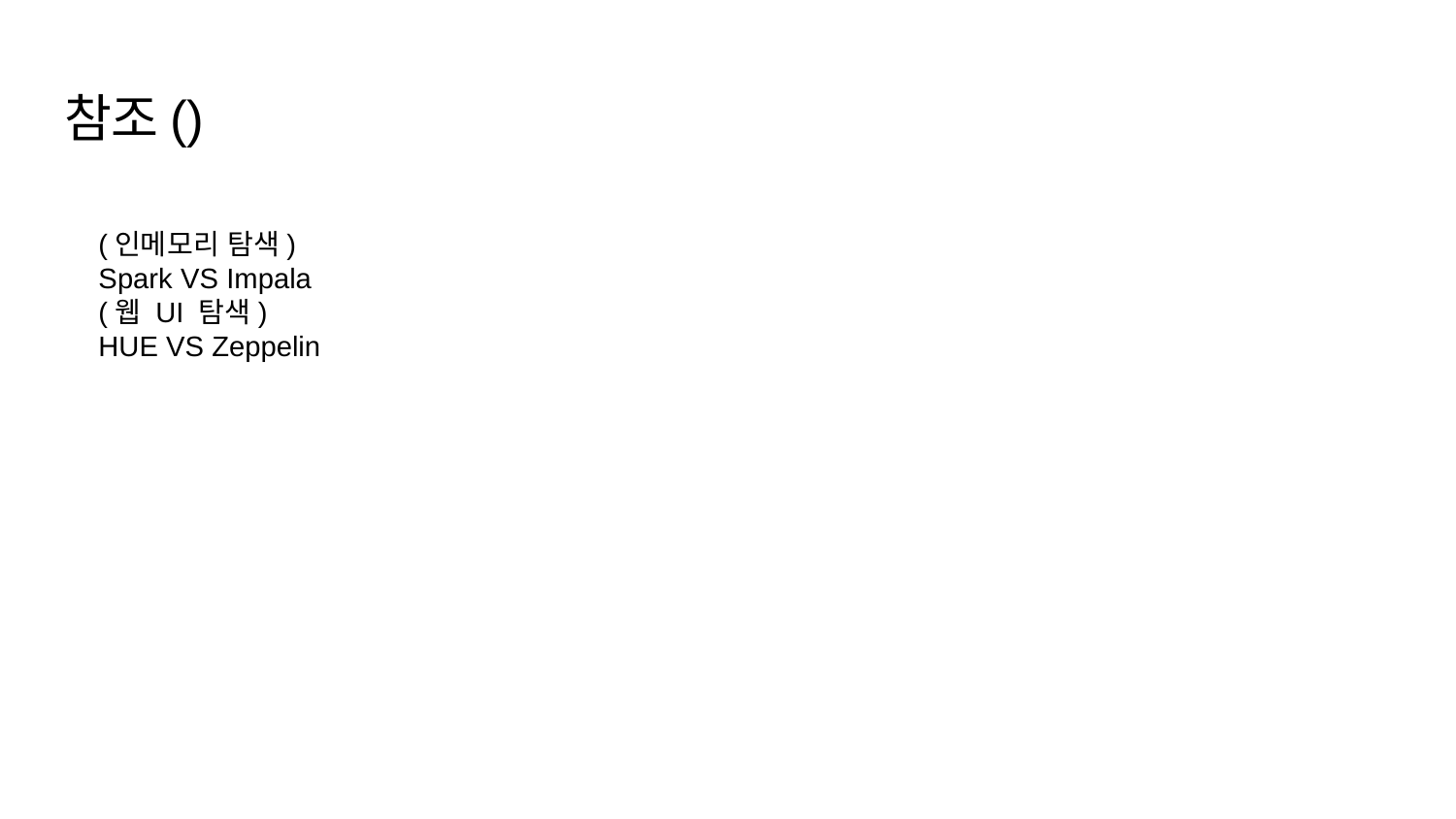

# 참조()
(인메모리 탐색)
Spark VS Impala
(웹 UI 탐색)
HUE VS Zeppelin